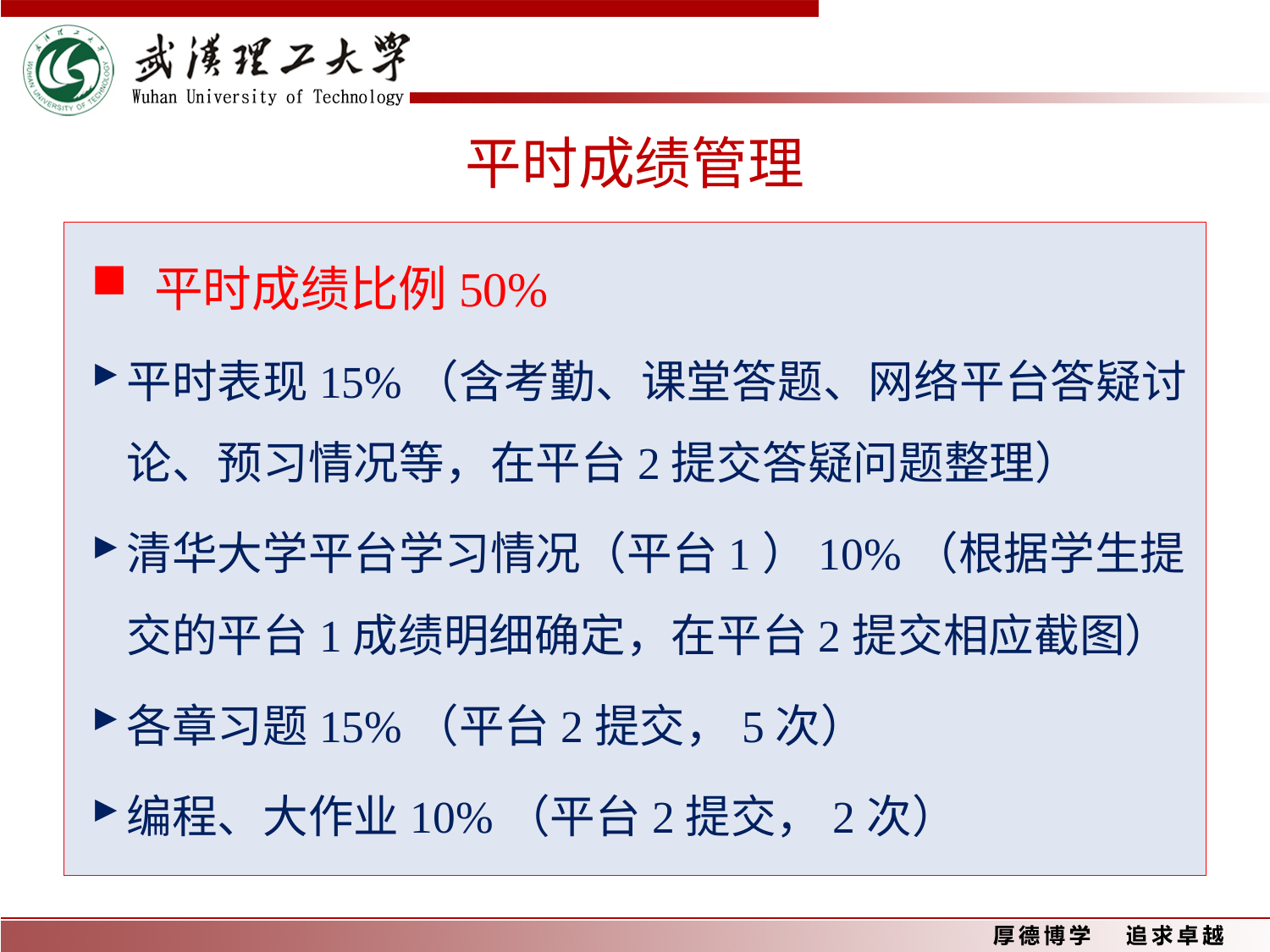

# 平时成绩管理
平时成绩比例50%
平时表现15%（含考勤、课堂答题、网络平台答疑讨论、预习情况等，在平台2提交答疑问题整理）
清华大学平台学习情况（平台1）10%（根据学生提交的平台1成绩明细确定，在平台2提交相应截图）
各章习题15%（平台2提交，5次）
编程、大作业10%（平台2提交，2次）